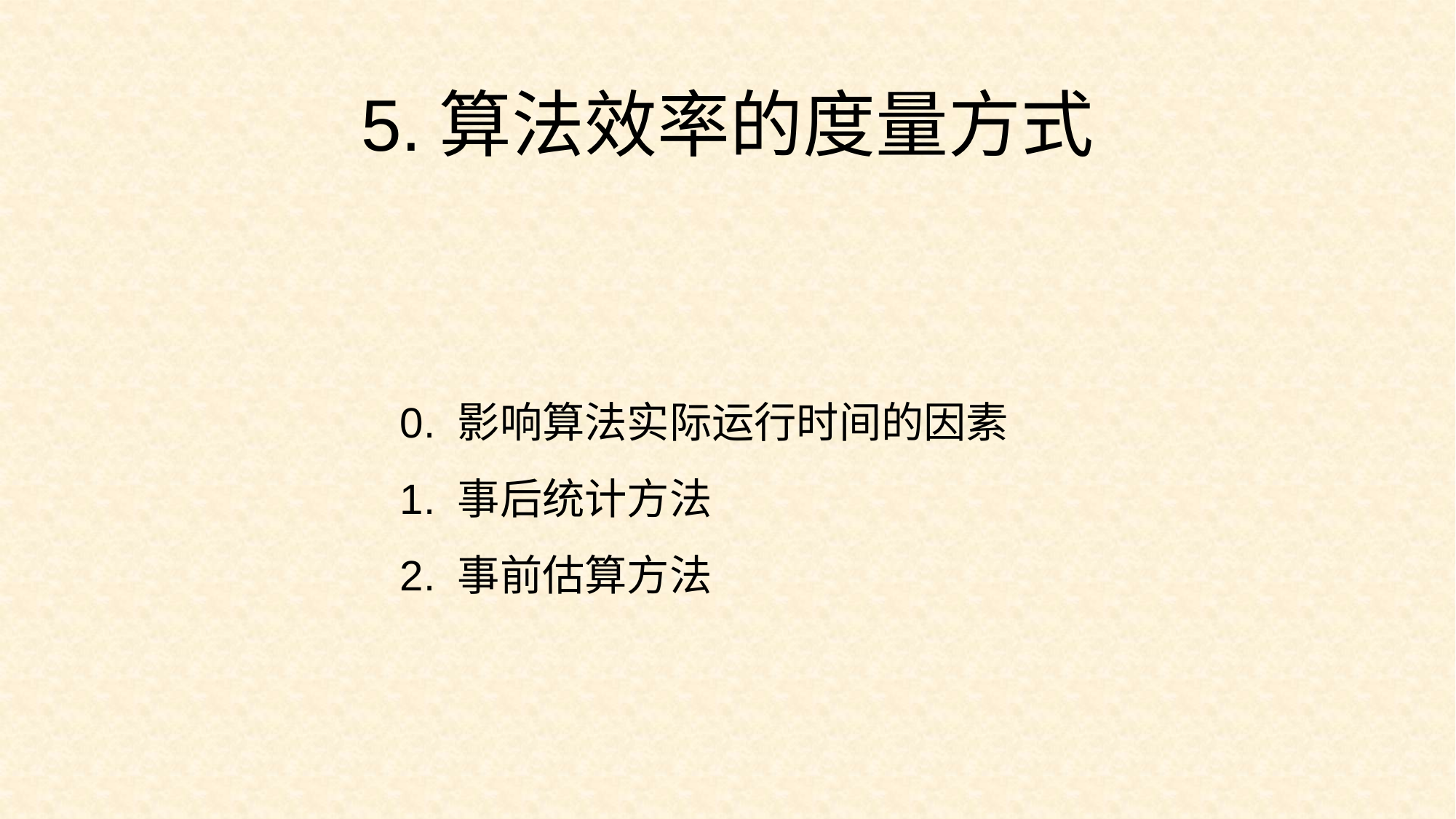

5.算法效率的度量方式

0. 影响算法实际运行时间的因素
1. 事后统计方法
2. 事前估算方法